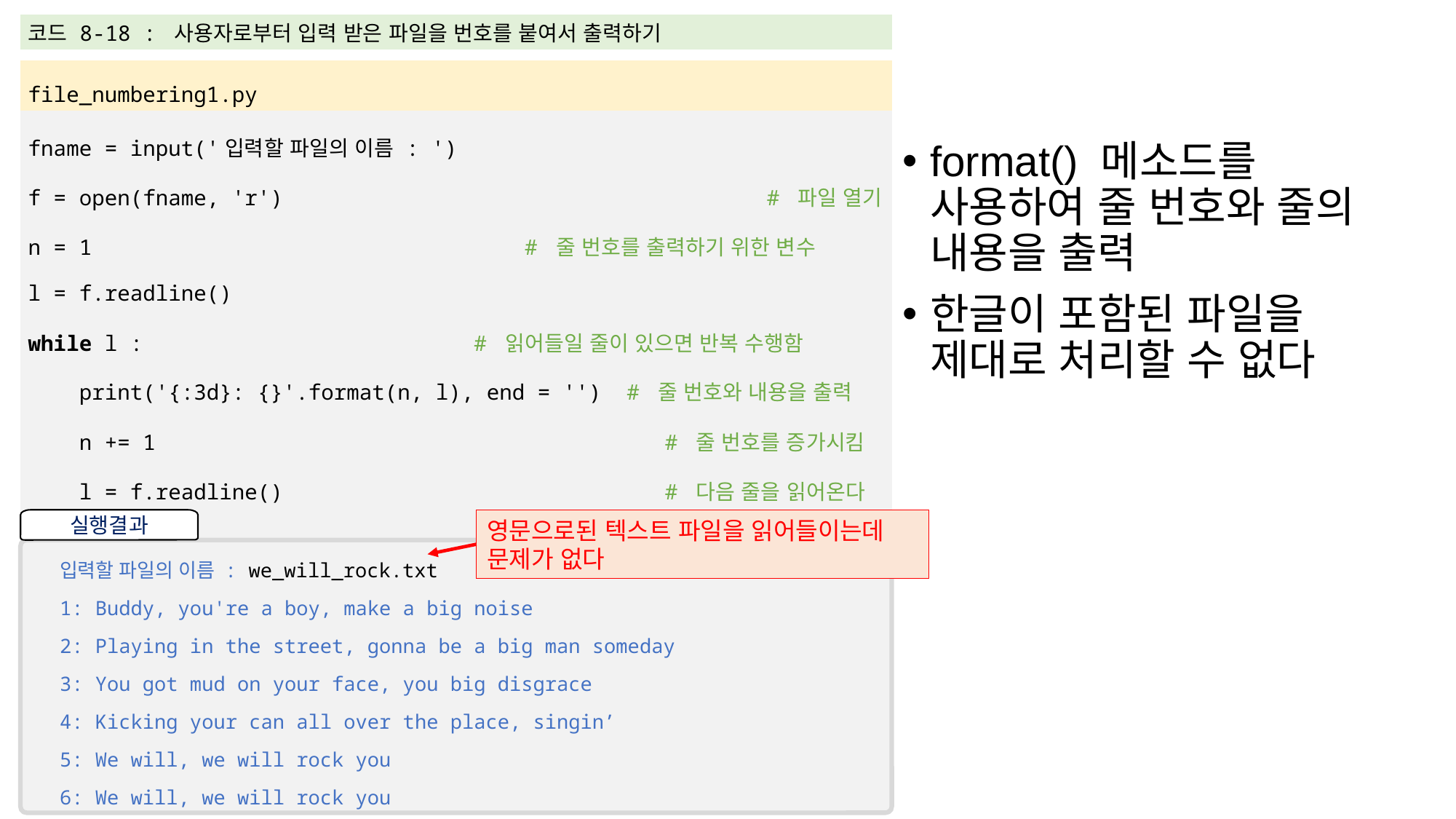

| 코드 8-18 : 사용자로부터 입력 받은 파일을 번호를 붙여서 출력하기 |
| --- |
|  |
| file\_numbering1.py |
| fname = input('입력할 파일의 이름 : ') f = open(fname, 'r') # 파일 열기 n = 1 # 줄 번호를 출력하기 위한 변수 l = f.readline() while l : # 읽어들일 줄이 있으면 반복 수행함 print('{:3d}: {}'.format(n, l), end = '') # 줄 번호와 내용을 출력 n += 1 # 줄 번호를 증가시킴 l = f.readline() # 다음 줄을 읽어온다 f.close() |
format() 메소드를 사용하여 줄 번호와 줄의 내용을 출력
한글이 포함된 파일을 제대로 처리할 수 없다

실행결과

입력할 파일의 이름 : we_will_rock.txt
1: Buddy, you're a boy, make a big noise
2: Playing in the street, gonna be a big man someday
3: You got mud on your face, you big disgrace
4: Kicking your can all over the place, singin’
5: We will, we will rock you
6: We will, we will rock you
영문으로된 텍스트 파일을 읽어들이는데 문제가 없다